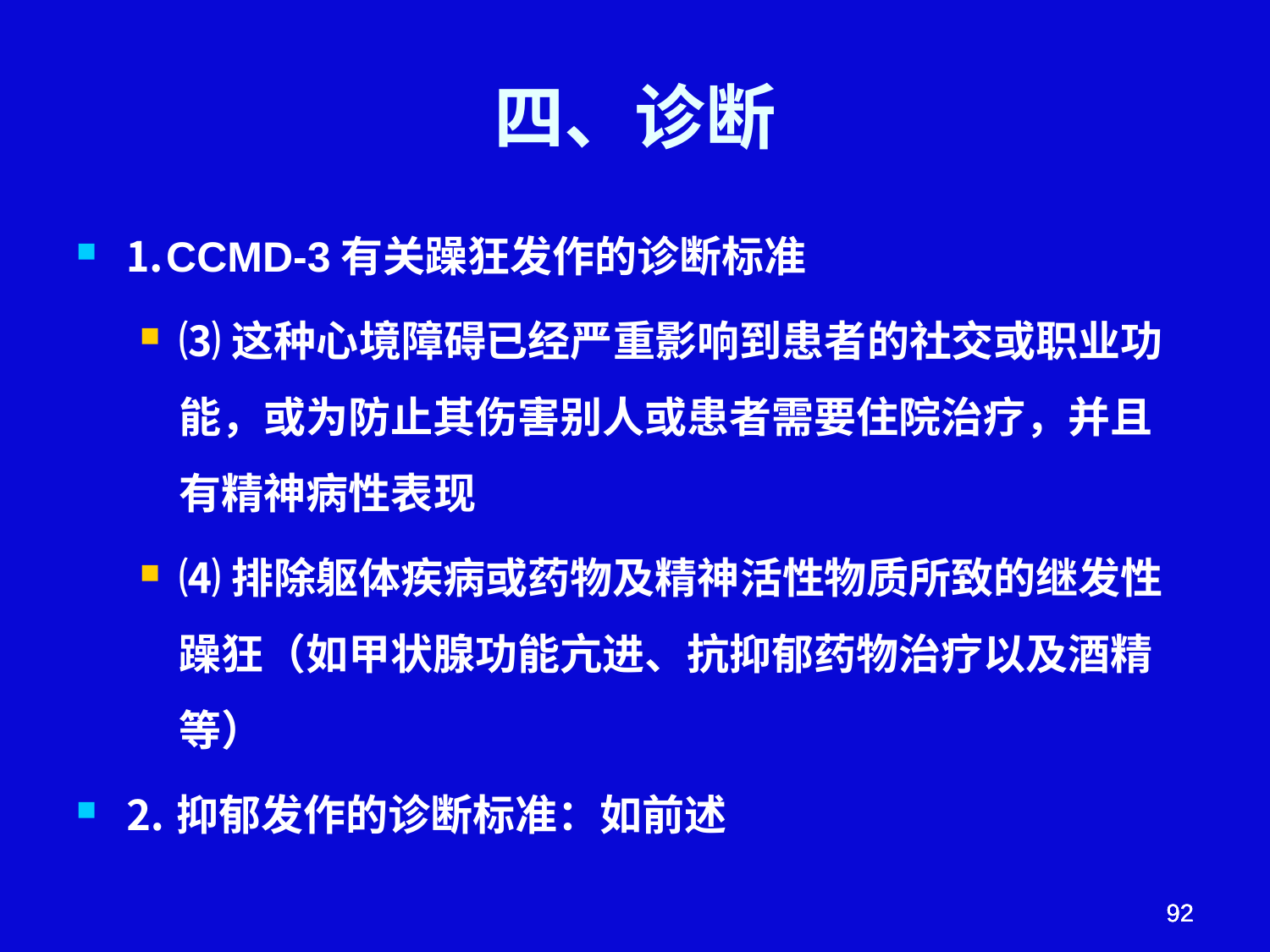

# 四、诊断
⒈CCMD-3有关躁狂发作的诊断标准
⑶这种心境障碍已经严重影响到患者的社交或职业功能，或为防止其伤害别人或患者需要住院治疗，并且有精神病性表现
⑷排除躯体疾病或药物及精神活性物质所致的继发性躁狂（如甲状腺功能亢进、抗抑郁药物治疗以及酒精等）
⒉抑郁发作的诊断标准：如前述
92
92
92
92